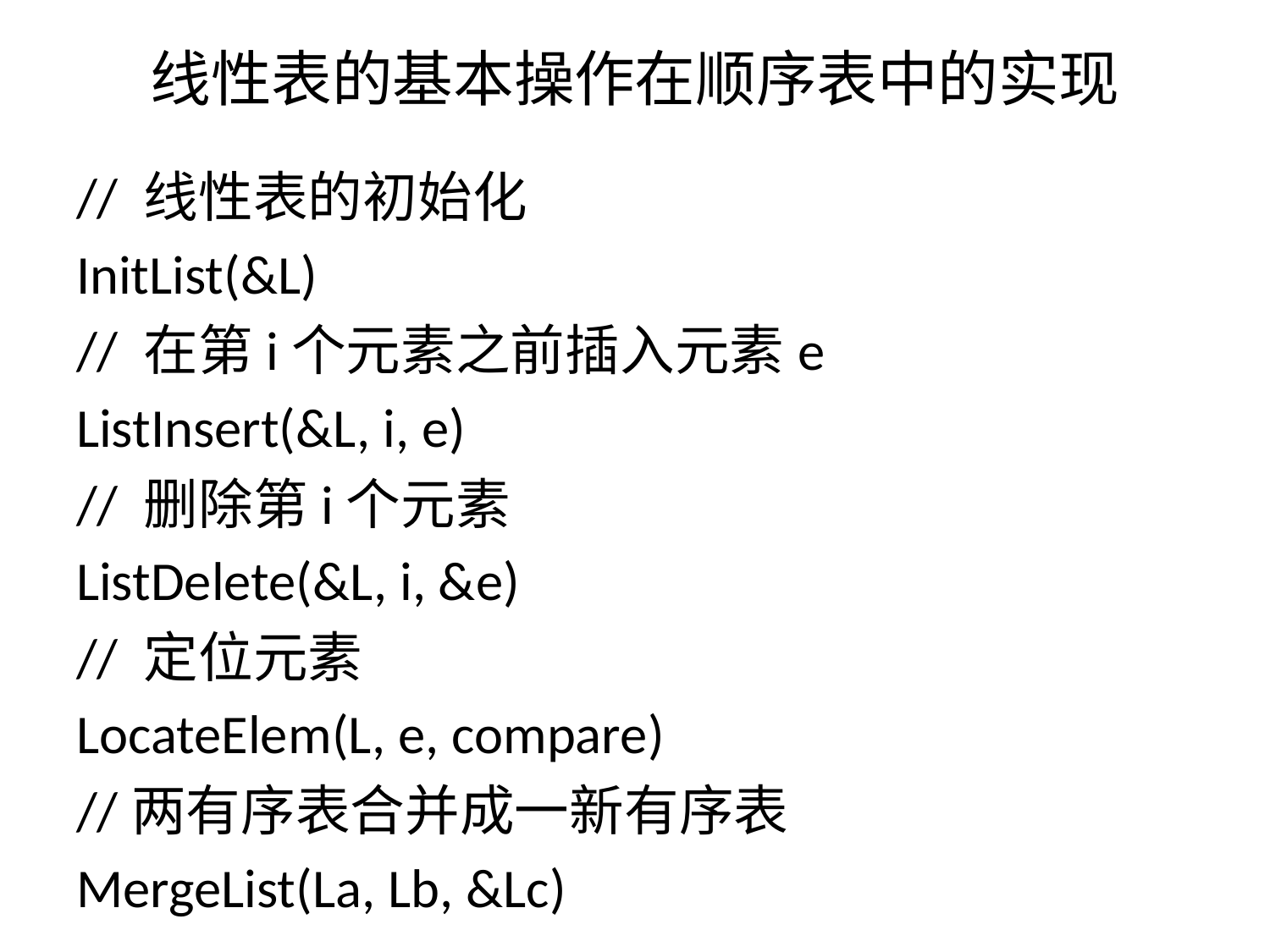

# 线性表的基本操作在顺序表中的实现
// 线性表的初始化
InitList(&L)
// 在第i个元素之前插入元素e
ListInsert(&L, i, e)
// 删除第i个元素
ListDelete(&L, i, &e)
// 定位元素
LocateElem(L, e, compare)
//两有序表合并成一新有序表
MergeList(La, Lb, &Lc)